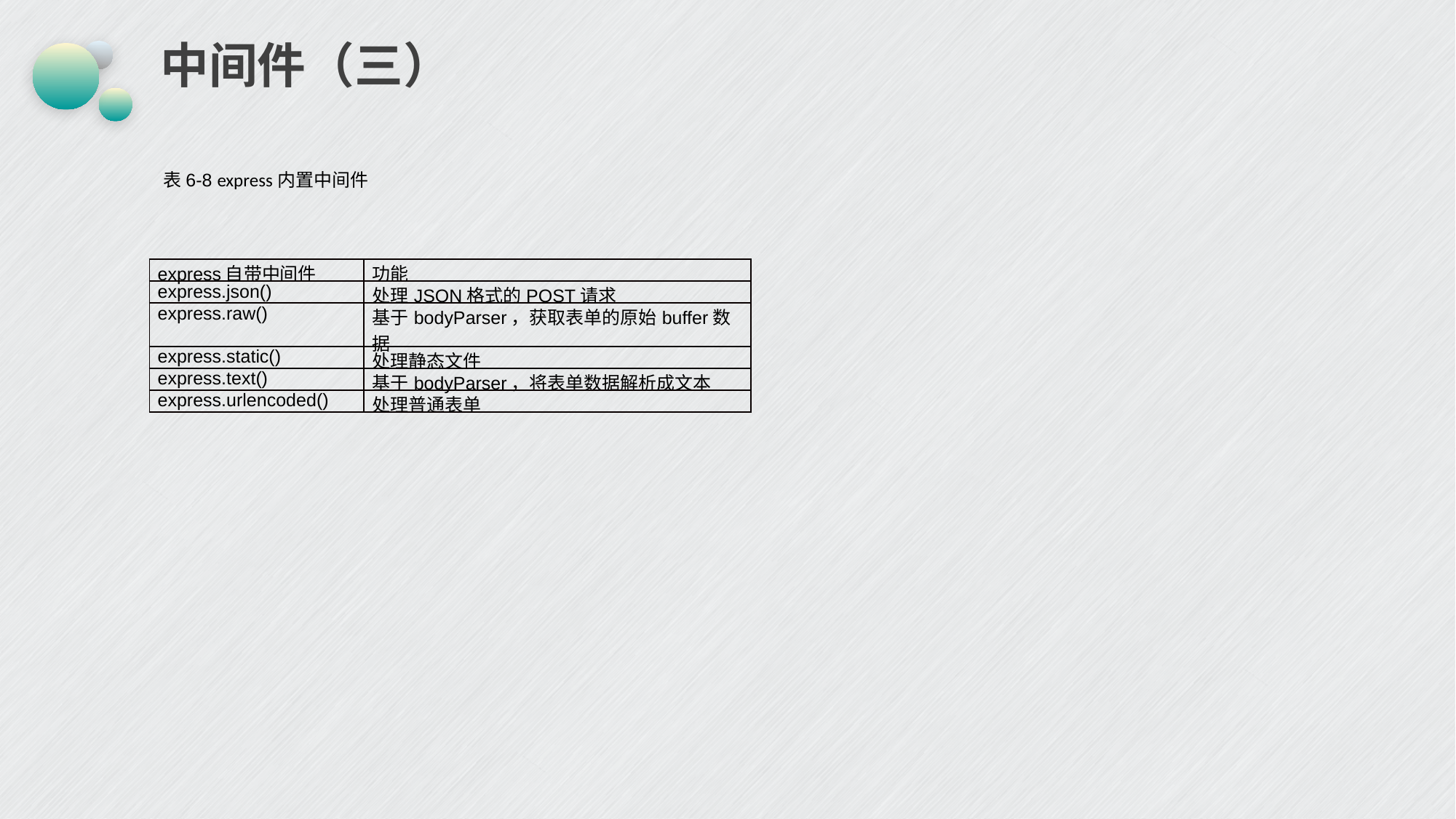

# 中间件（三）

表6-8 express内置中间件
| express自带中间件 | 功能 |
| --- | --- |
| express.json() | 处理JSON格式的POST请求 |
| express.raw() | 基于bodyParser，获取表单的原始buffer数据 |
| express.static() | 处理静态文件 |
| express.text() | 基于bodyParser，将表单数据解析成文本 |
| express.urlencoded() | 处理普通表单 |